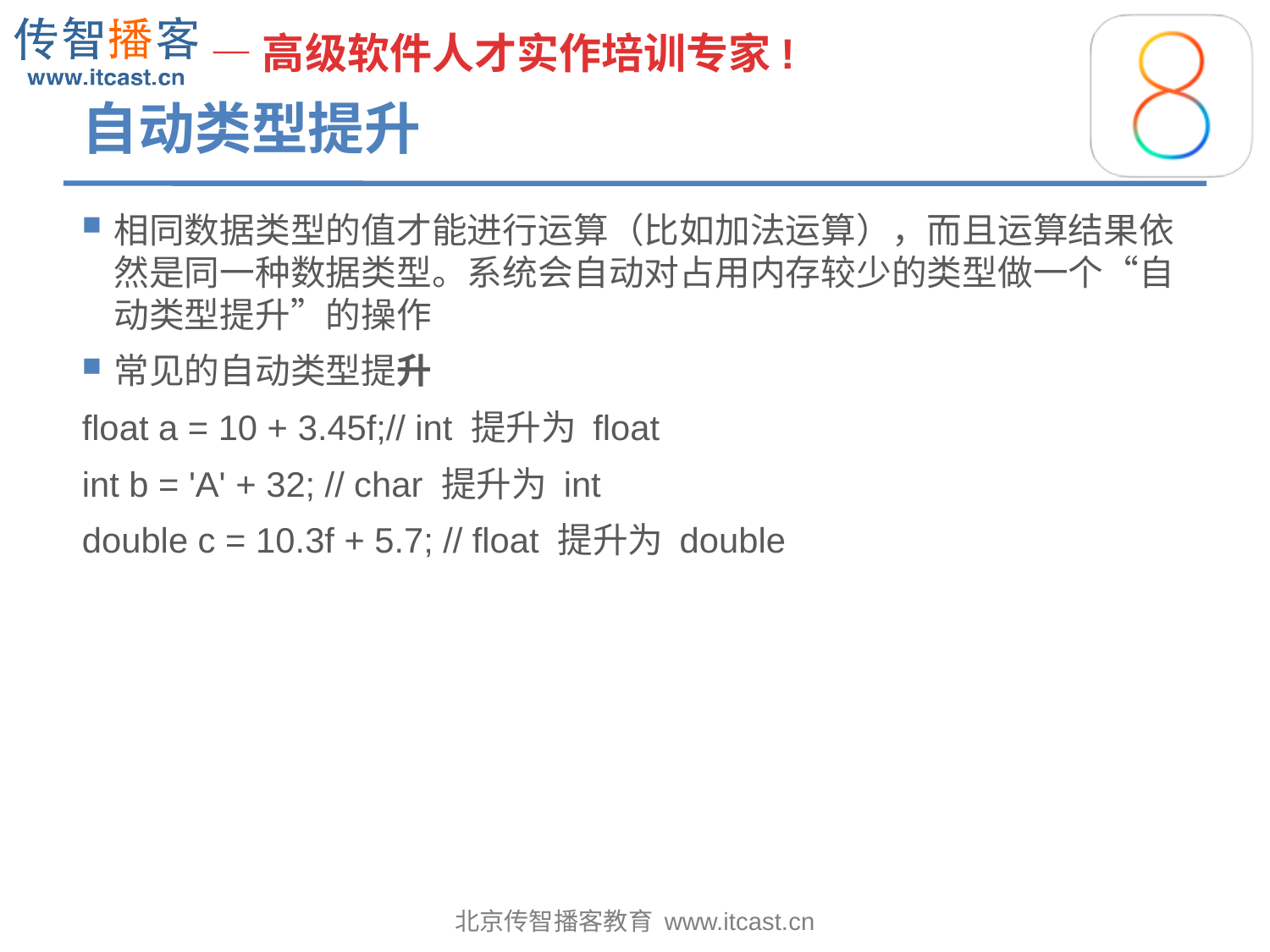

# 自动类型提升
相同数据类型的值才能进行运算（比如加法运算），而且运算结果依然是同一种数据类型。系统会自动对占用内存较少的类型做一个“自动类型提升”的操作
常见的自动类型提升
float a = 10 + 3.45f;// int 提升为 float
int b = 'A' + 32; // char 提升为 int
double c = 10.3f + 5.7; // float 提升为 double